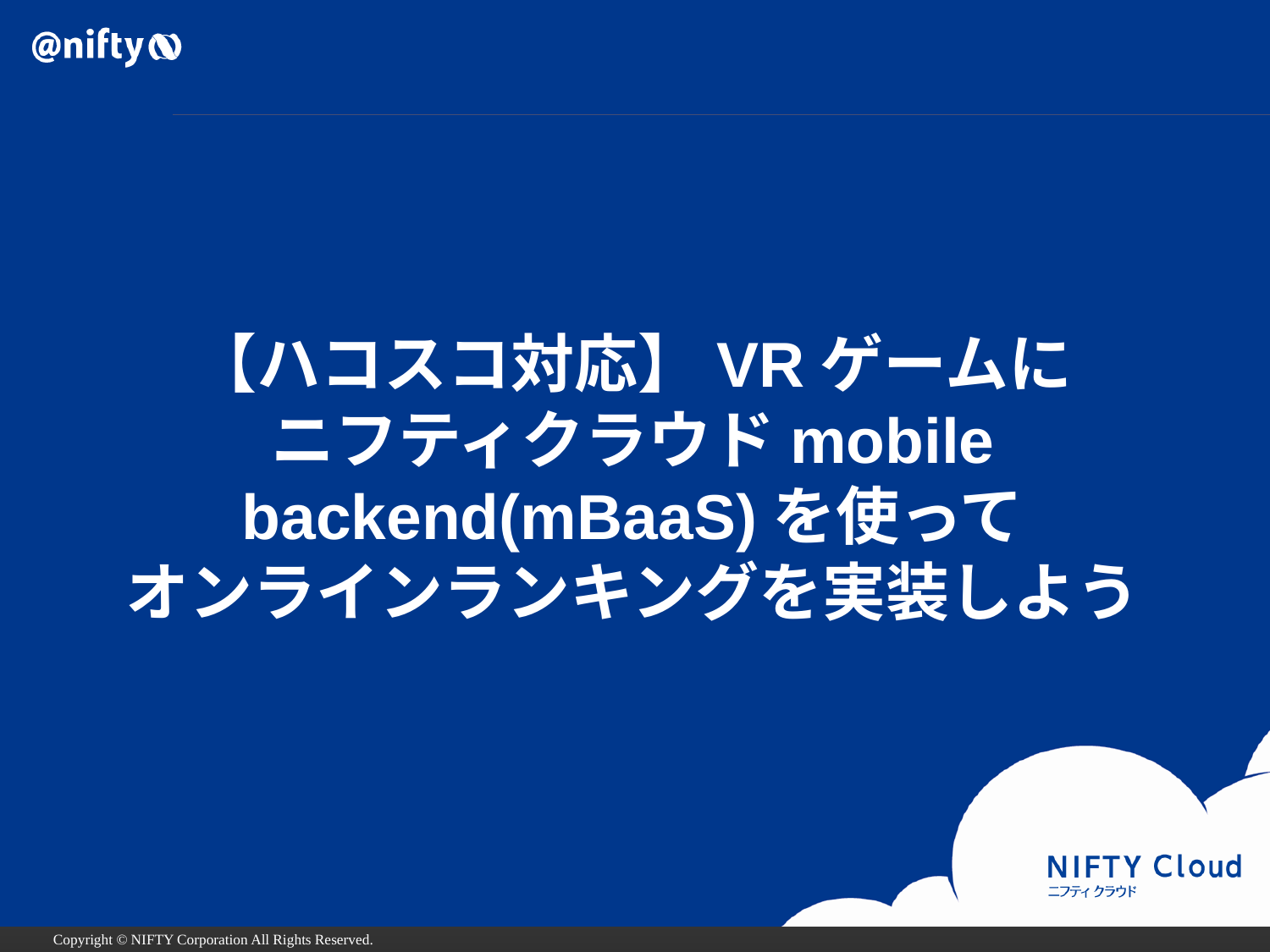

# 【ハコスコ対応】VRゲームに ニフティクラウドmobile backend(mBaaS)を使って オンラインランキングを実装しよう